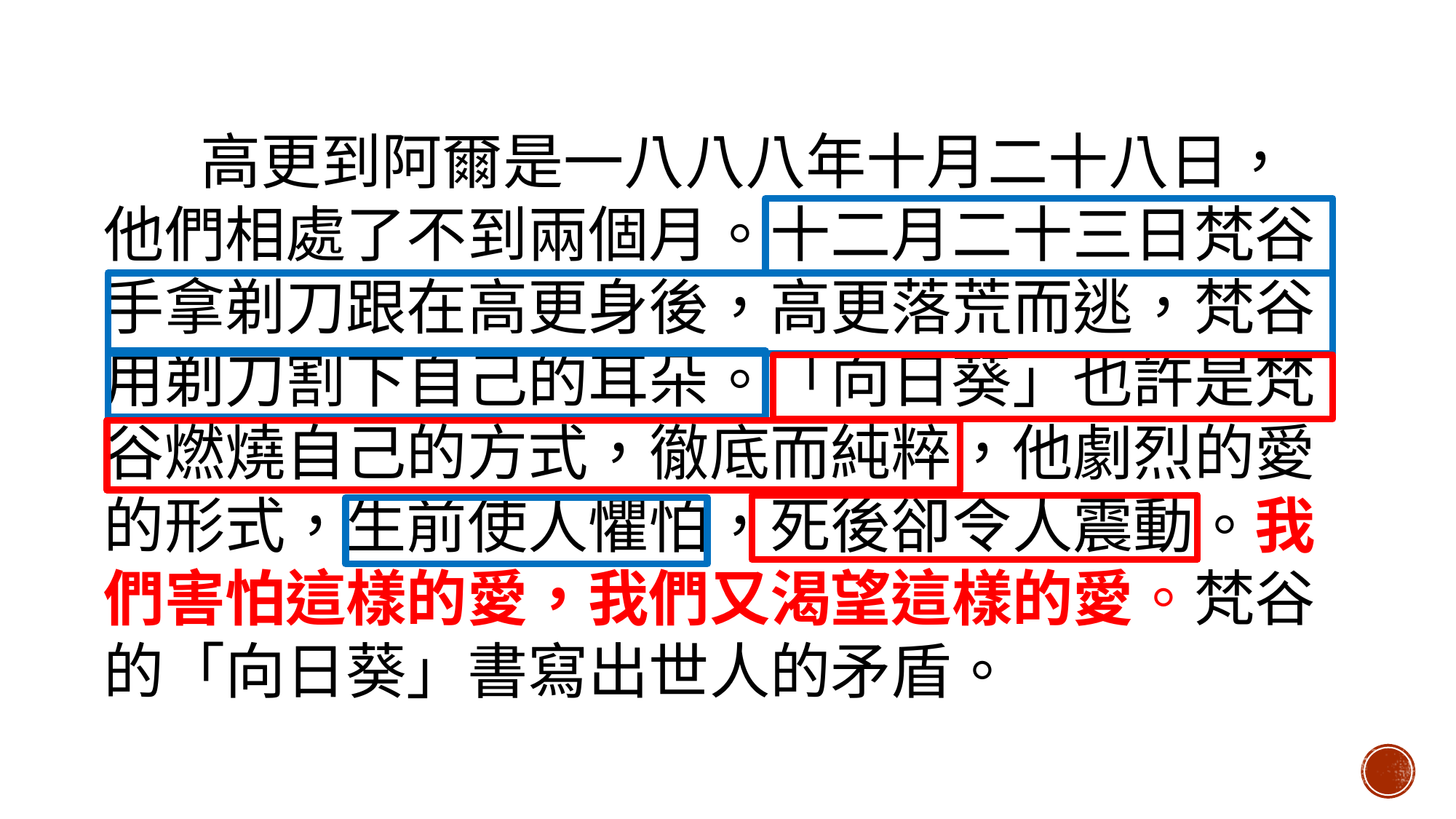

高更到阿爾是一八八八年十月二十八日，他們相處了不到兩個月。十二月二十三日梵谷手拿剃刀跟在高更身後，高更落荒而逃，梵谷用剃刀割下自己的耳朵。「向日葵」也許是梵谷燃燒自己的方式，徹底而純粹，他劇烈的愛的形式，生前使人懼怕，死後卻令人震動。我們害怕這樣的愛，我們又渴望這樣的愛。梵谷的「向日葵」書寫出世人的矛盾。